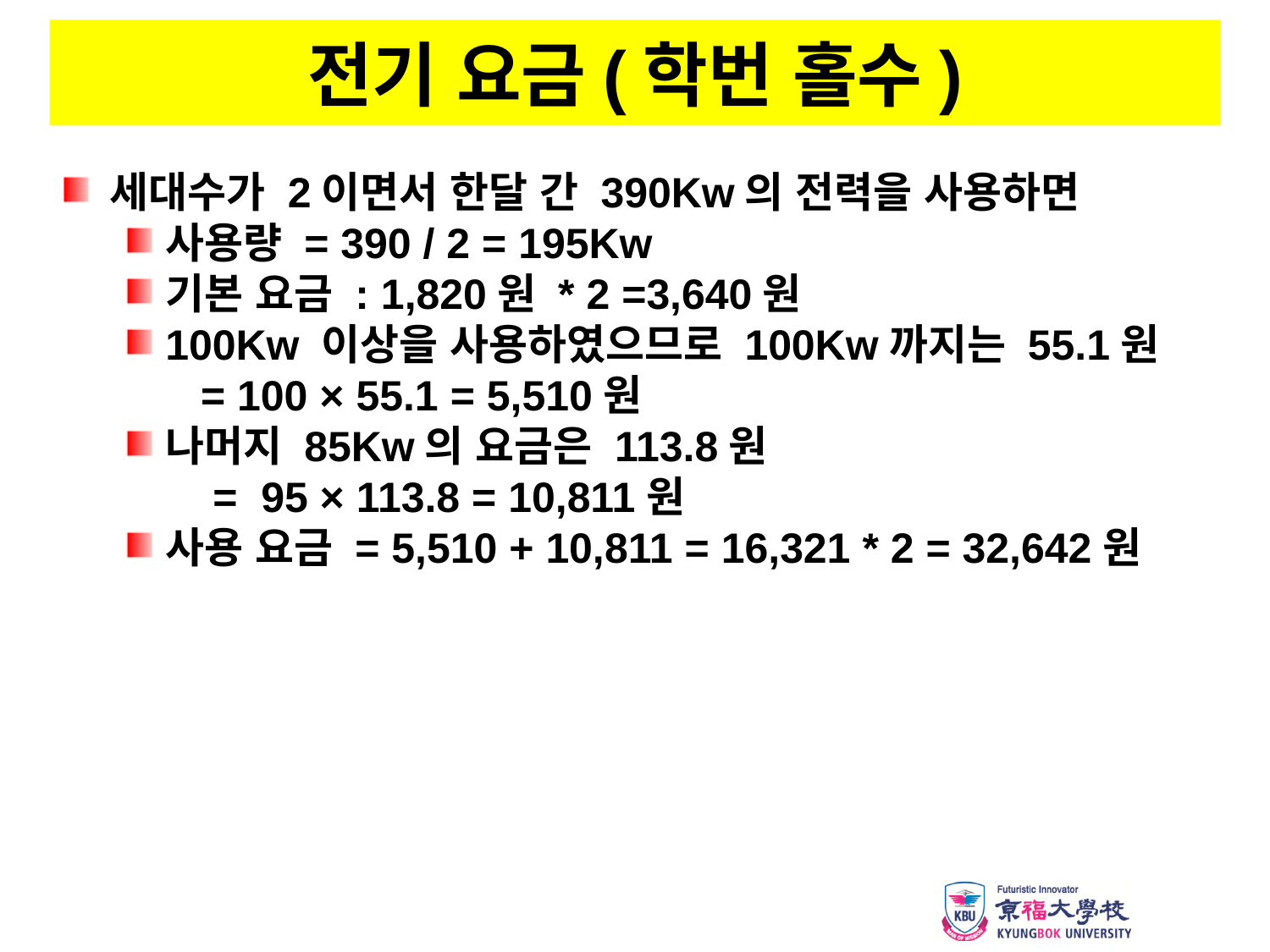

# 전기 요금(학번 홀수)
세대수가 2이면서 한달 간 390Kw의 전력을 사용하면
사용량 = 390 / 2 = 195Kw
기본 요금 : 1,820원 * 2 =3,640원
100Kw 이상을 사용하였으므로 100Kw까지는 55.1원
       = 100 × 55.1 = 5,510원
나머지 85Kw의 요금은 113.8원
        =  95 × 113.8 = 10,811원
사용 요금 = 5,510 + 10,811 = 16,321 * 2 = 32,642원